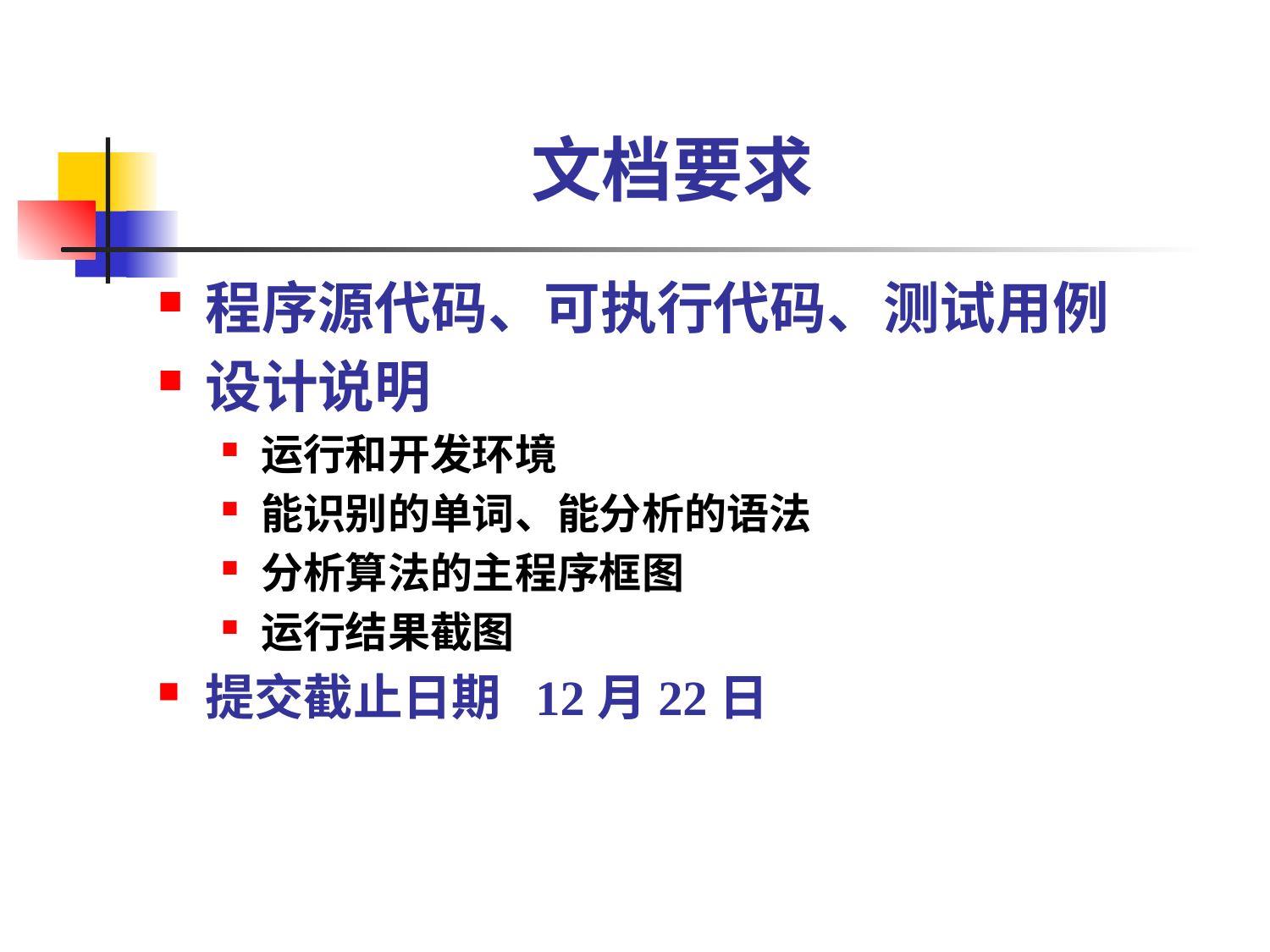

# 文档要求
程序源代码、可执行代码、测试用例
设计说明
运行和开发环境
能识别的单词、能分析的语法
分析算法的主程序框图
运行结果截图
提交截止日期  12月22日